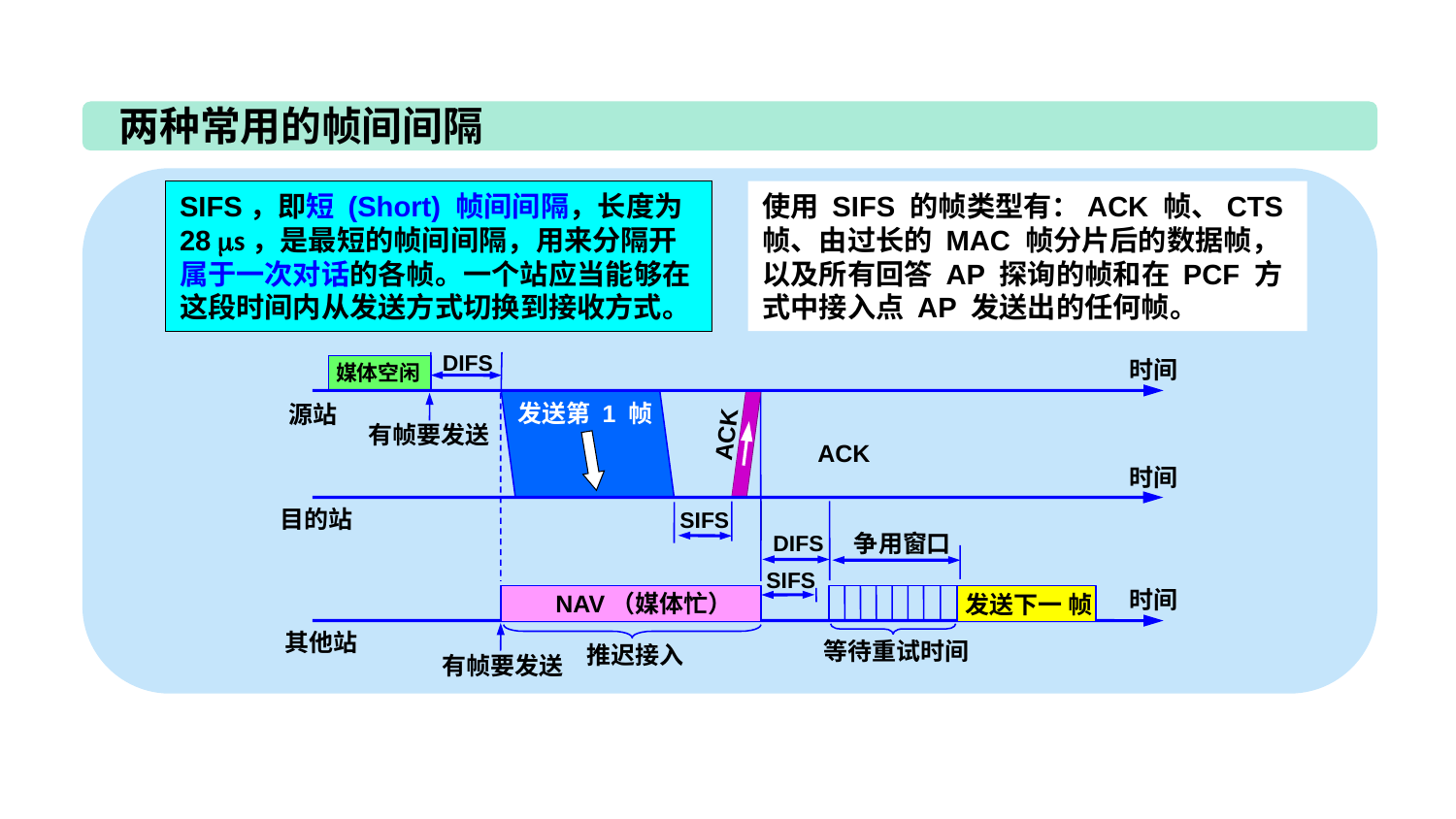

两种常用的帧间间隔

SIFS，即短 (Short) 帧间间隔，长度为28 μs，是最短的帧间间隔，用来分隔开属于一次对话的各帧。一个站应当能够在这段时间内从发送方式切换到接收方式。
使用 SIFS 的帧类型有：ACK 帧、CTS 帧、由过长的 MAC 帧分片后的数据帧，以及所有回答 AP 探询的帧和在 PCF 方式中接入点 AP 发送出的任何帧。
DIFS
时间

媒体空闲

发送第 1 帧

源站

有帧要发送
ACK

ACK

时间
目的站

SIFS
SIFS

争用窗口
DIFS

时间
NAV（媒体忙）
发送下一 帧

 其他站

等待重试时间
推迟接入
有帧要发送
39